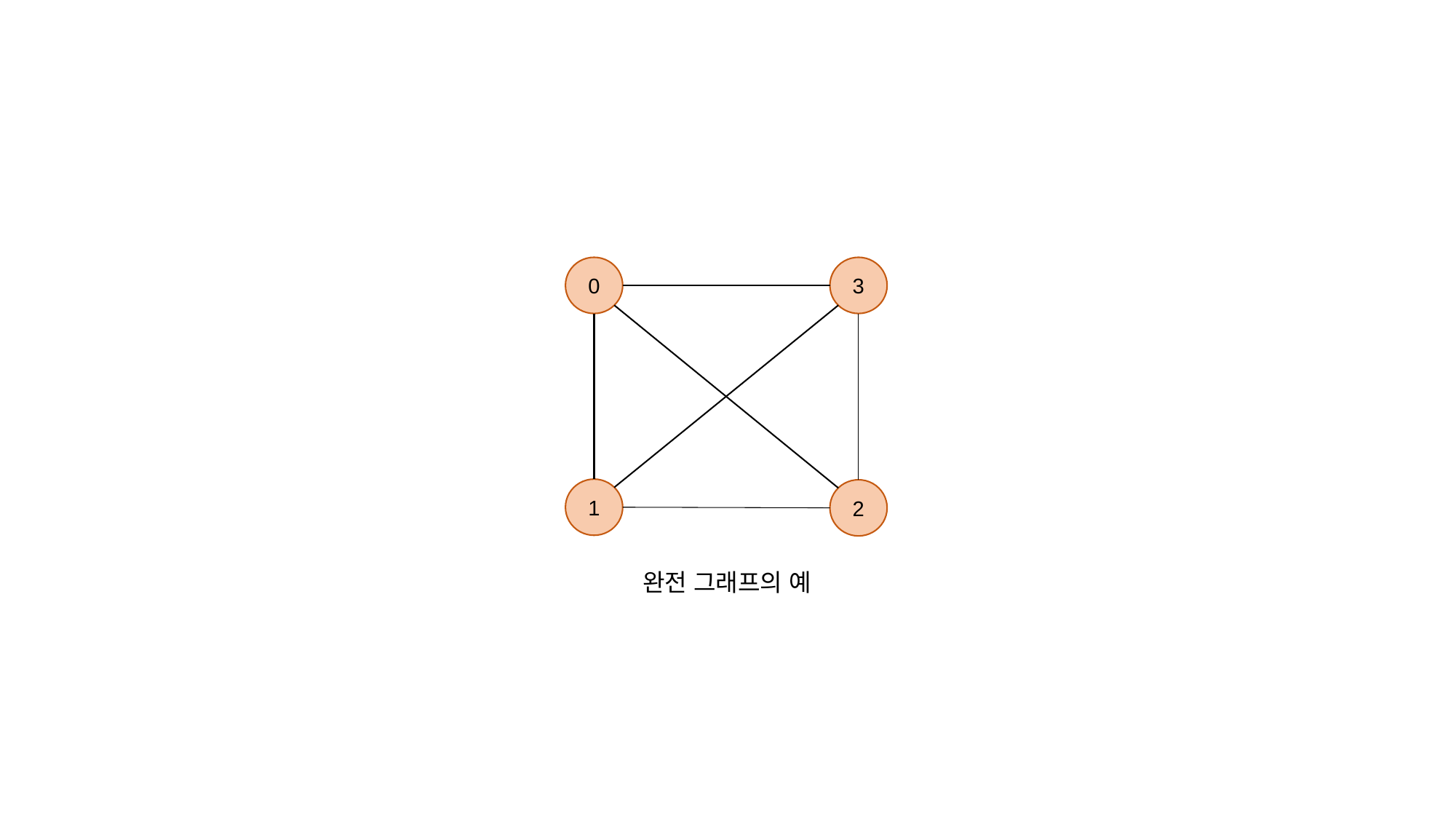

0
3
1
2
완전 그래프의 예